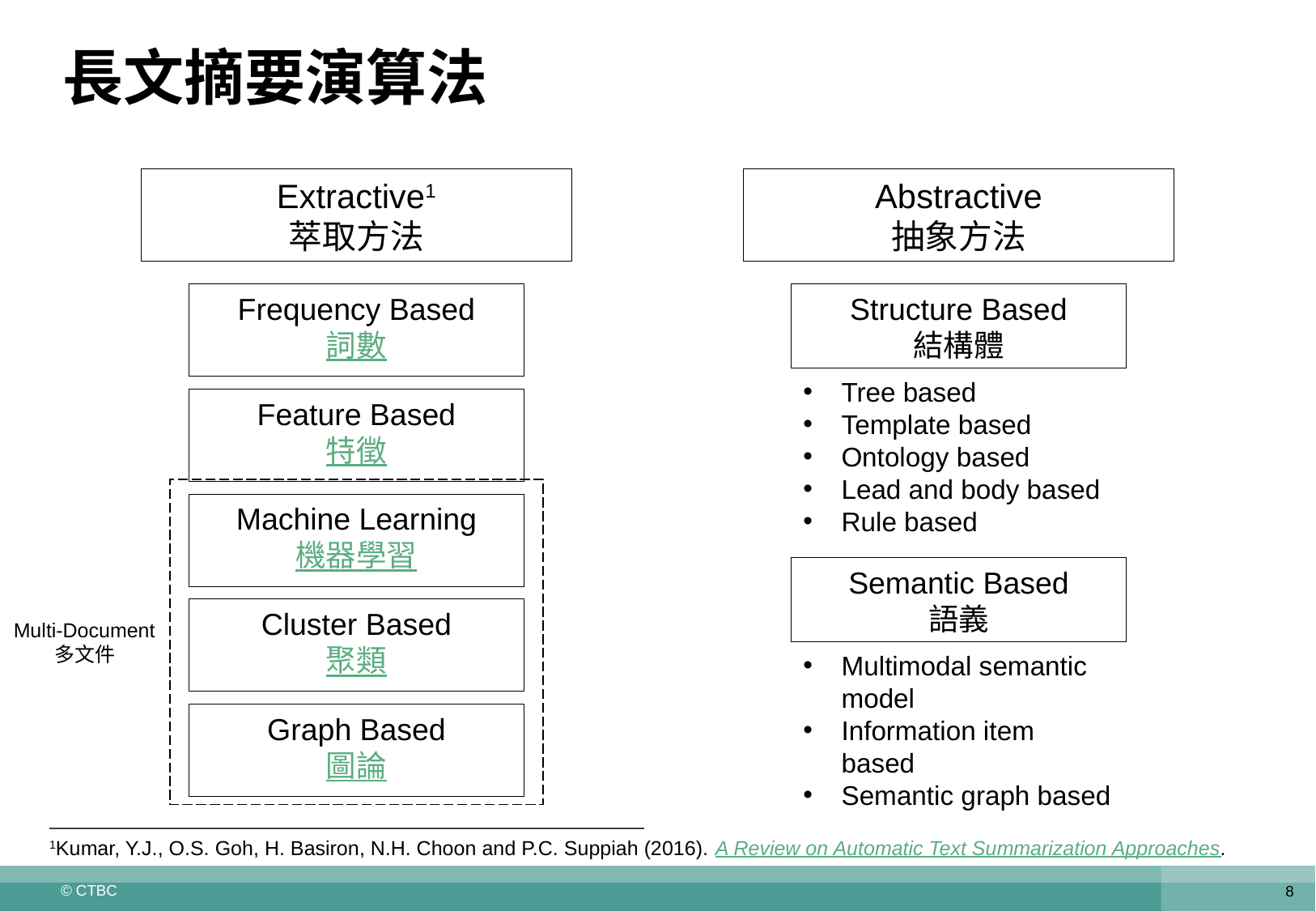

# 長文摘要演算法
Extractive1
萃取方法
Abstractive
抽象方法
Frequency Based
詞數
Structure Based
結構體
Tree based
Template based
Ontology based
Lead and body based
Rule based
Feature Based
特徵

Machine Learning
機器學習
Semantic Based
語義
Cluster Based
聚類
Multi-Document
多文件
Multimodal semantic model
Information item based
Semantic graph based
Graph Based
圖論
1Kumar, Y.J., O.S. Goh, H. Basiron, N.H. Choon and P.C. Suppiah (2016). A Review on Automatic Text Summarization Approaches.